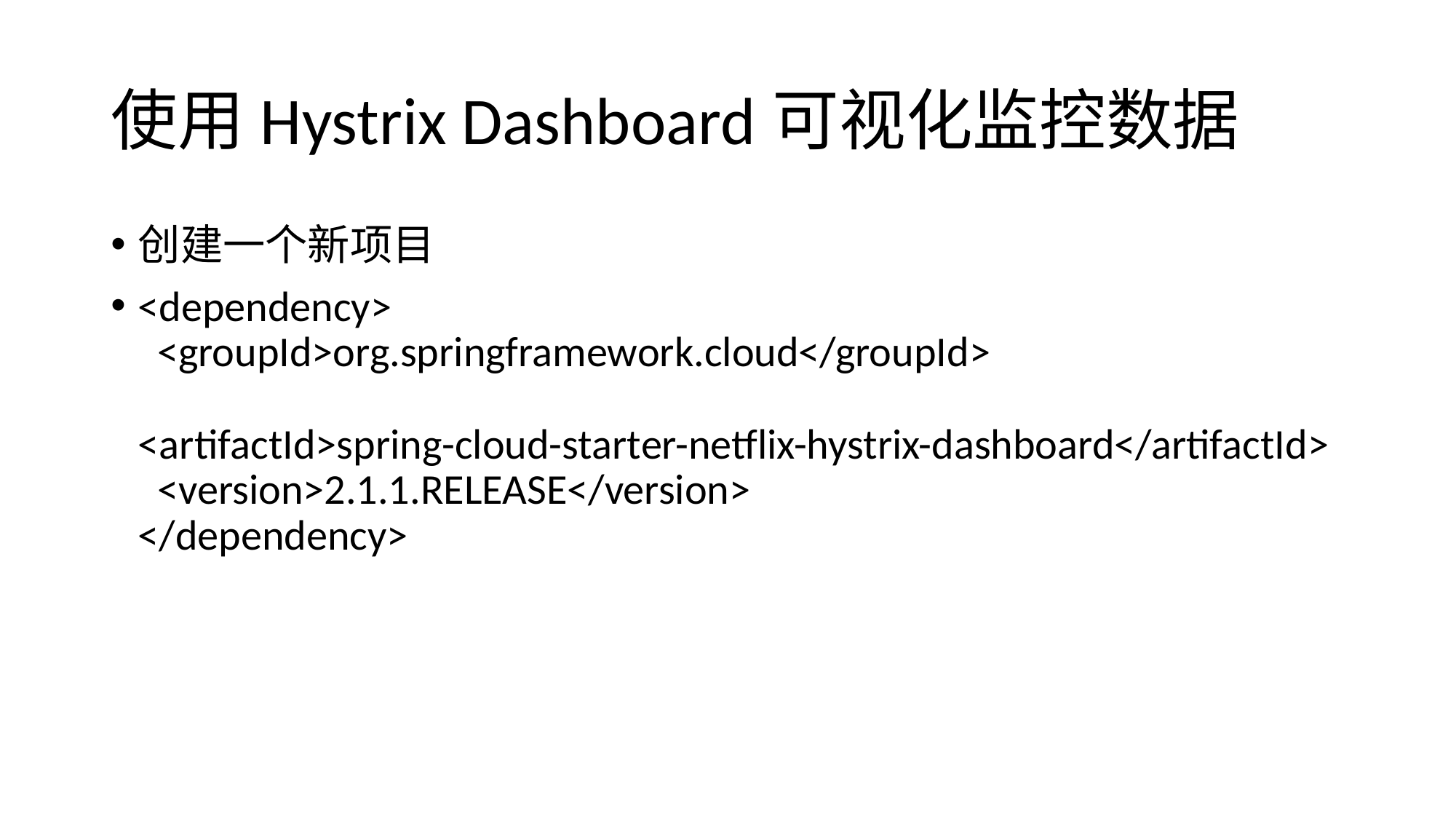

# 使用Hystrix Dashboard可视化监控数据
创建一个新项目
<dependency>
  <groupId>org.springframework.cloud</groupId>
  <artifactId>spring-cloud-starter-netflix-hystrix-dashboard</artifactId>
  <version>2.1.1.RELEASE</version>
</dependency>